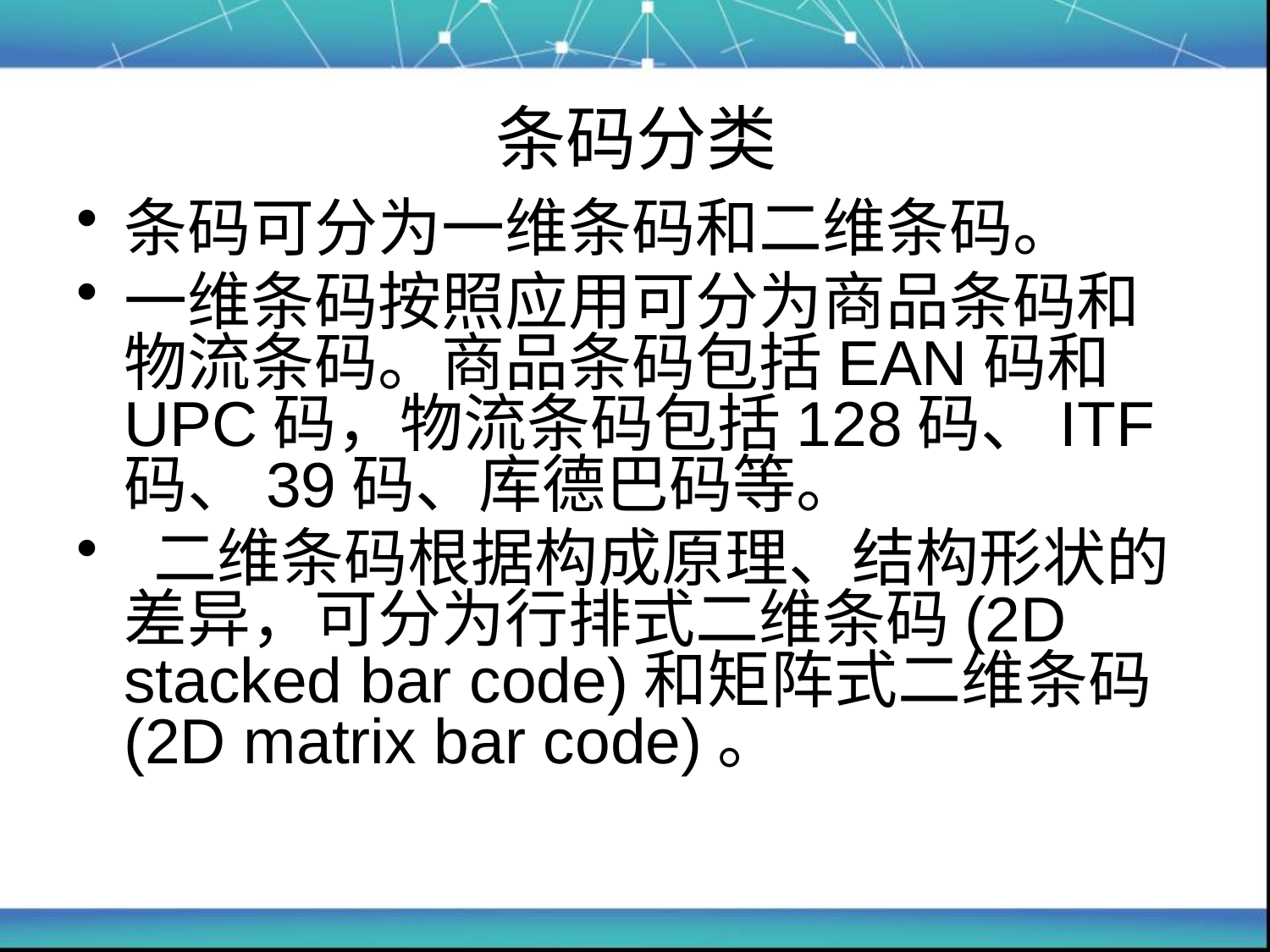

# 条码分类
条码可分为一维条码和二维条码。
一维条码按照应用可分为商品条码和物流条码。商品条码包括EAN码和UPC码，物流条码包括128码、ITF码、39码、库德巴码等。
 二维条码根据构成原理、结构形状的差异，可分为行排式二维条码(2D stacked bar code)和矩阵式二维条码(2D matrix bar code)。
41